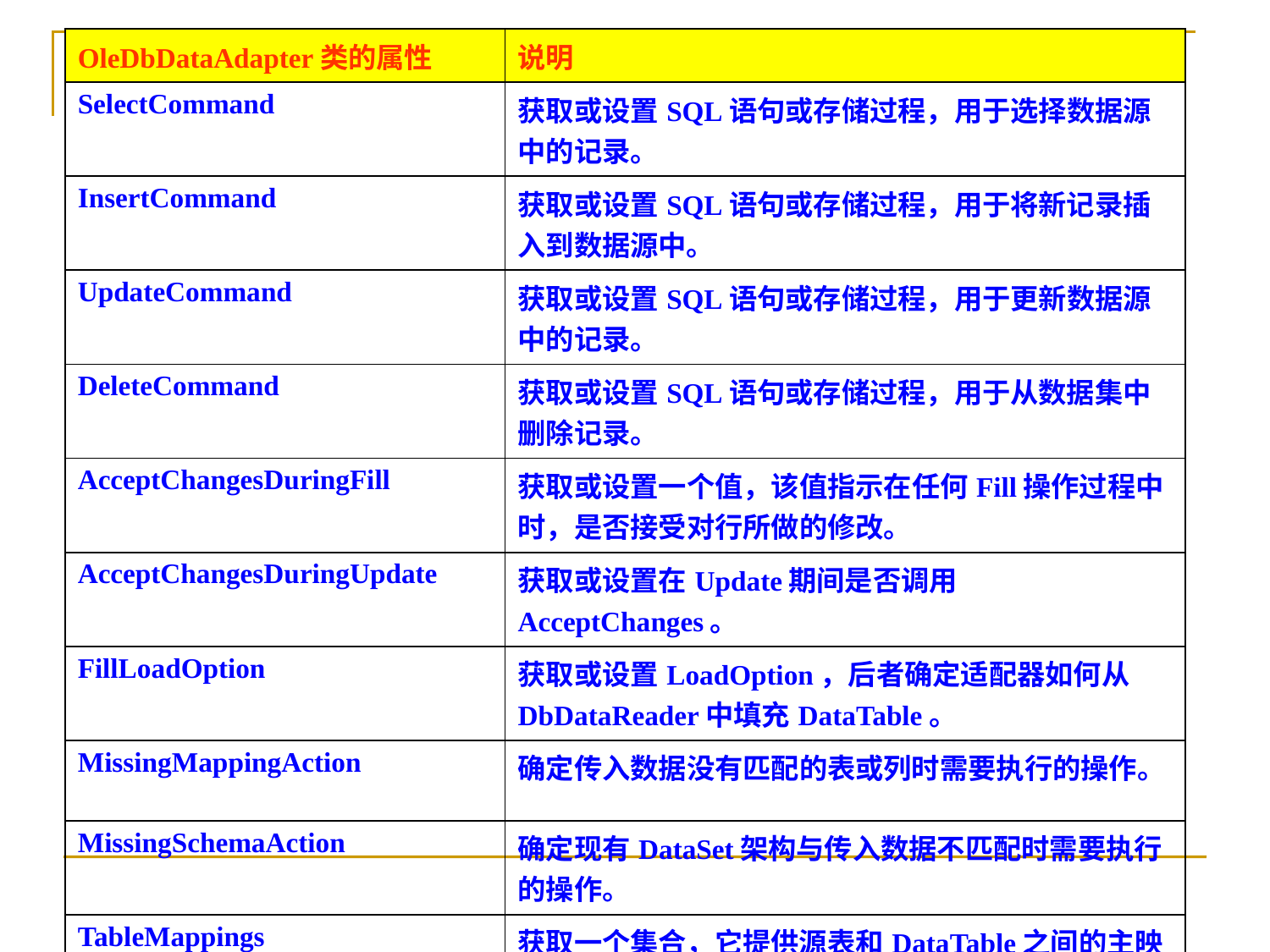

| OleDbDataAdapter类的属性 | 说明 |
| --- | --- |
| SelectCommand | 获取或设置SQL语句或存储过程，用于选择数据源中的记录。 |
| InsertCommand | 获取或设置SQL语句或存储过程，用于将新记录插入到数据源中。 |
| UpdateCommand | 获取或设置SQL语句或存储过程，用于更新数据源中的记录。 |
| DeleteCommand | 获取或设置SQL语句或存储过程，用于从数据集中删除记录。 |
| AcceptChangesDuringFill | 获取或设置一个值，该值指示在任何Fill操作过程中时，是否接受对行所做的修改。 |
| AcceptChangesDuringUpdate | 获取或设置在Update期间是否调用AcceptChanges。 |
| FillLoadOption | 获取或设置LoadOption，后者确定适配器如何从DbDataReader中填充DataTable。 |
| MissingMappingAction | 确定传入数据没有匹配的表或列时需要执行的操作。 |
| MissingSchemaAction | 确定现有DataSet架构与传入数据不匹配时需要执行的操作。 |
| TableMappings | 获取一个集合，它提供源表和DataTable之间的主映射。 |